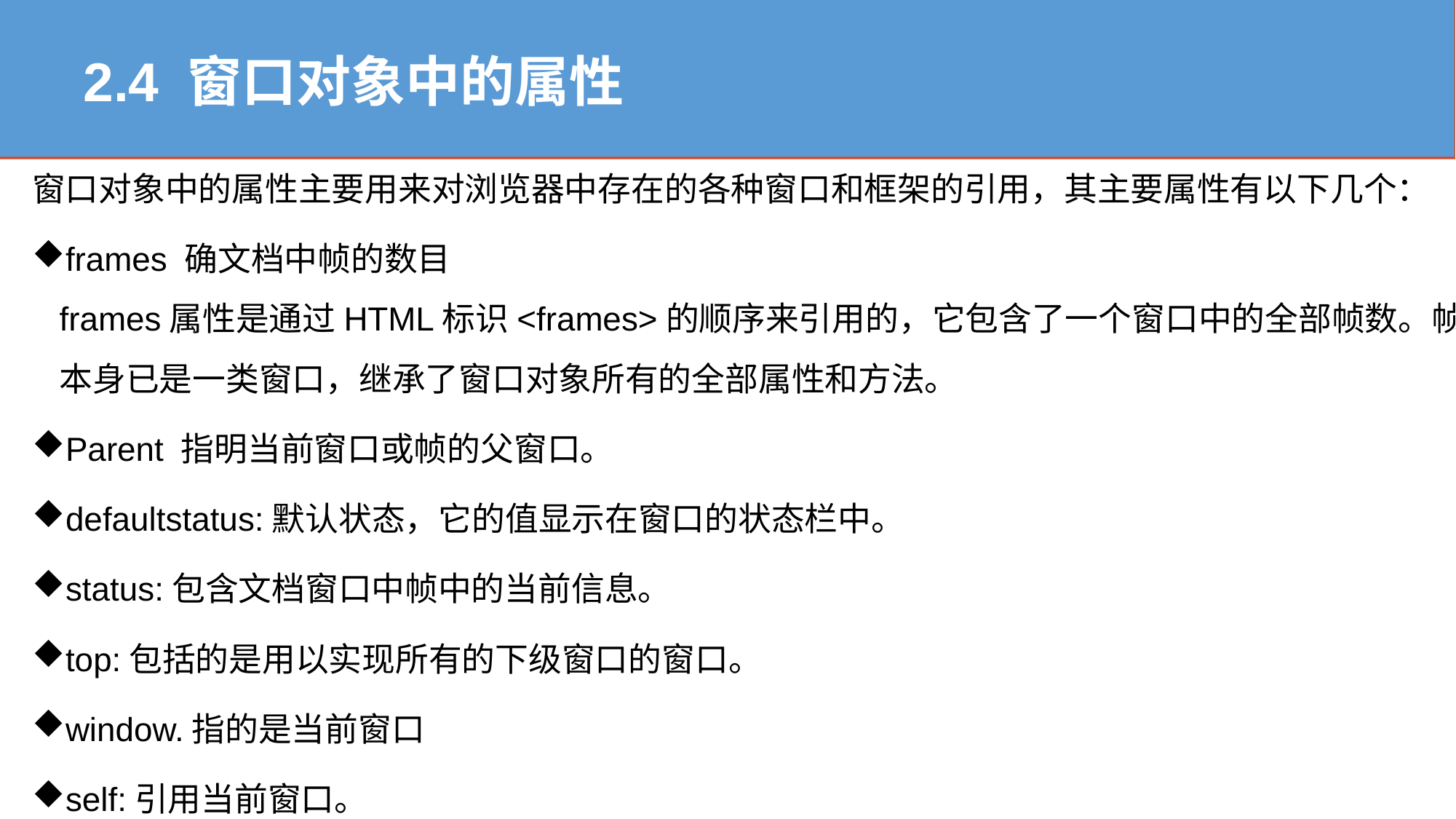

2.4 窗口对象中的属性

窗口对象中的属性主要用来对浏览器中存在的各种窗口和框架的引用，其主要属性有以下几个：
frames 确文档中帧的数目
frames属性是通过HTML标识<frames>的顺序来引用的，它包含了一个窗口中的全部帧数。帧本身已是一类窗口，继承了窗口对象所有的全部属性和方法。
Parent 指明当前窗口或帧的父窗口。
defaultstatus:默认状态，它的值显示在窗口的状态栏中。
status:包含文档窗口中帧中的当前信息。
top:包括的是用以实现所有的下级窗口的窗口。
window.指的是当前窗口
self:引用当前窗口。